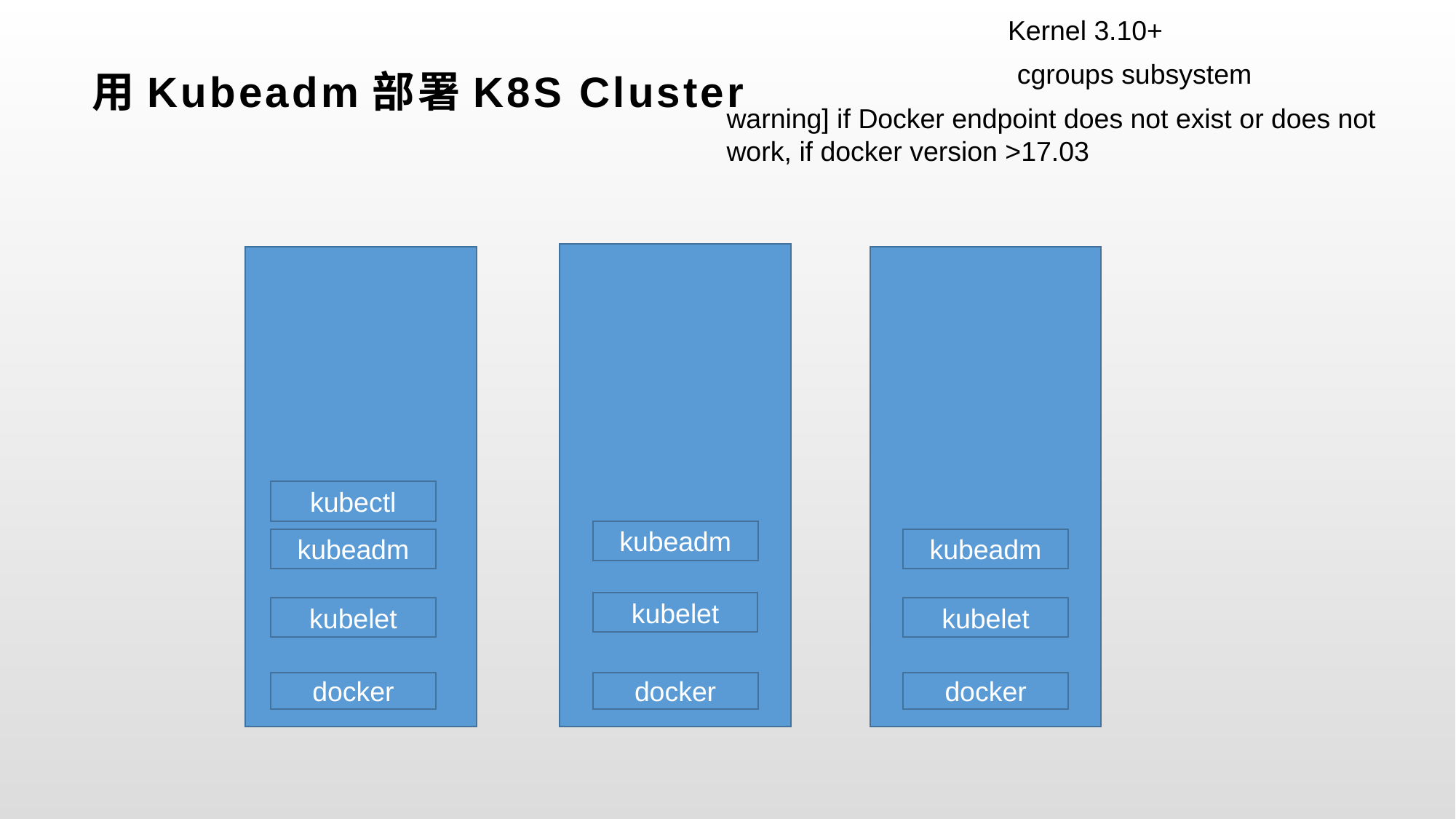

Kernel 3.10+
cgroups subsystem
# 用Kubeadm部署K8S Cluster
warning] if Docker endpoint does not exist or does not work, if docker version >17.03

kubectl
kubeadm
kubeadm
kubeadm
kubelet
kubelet
kubelet
docker
docker
docker